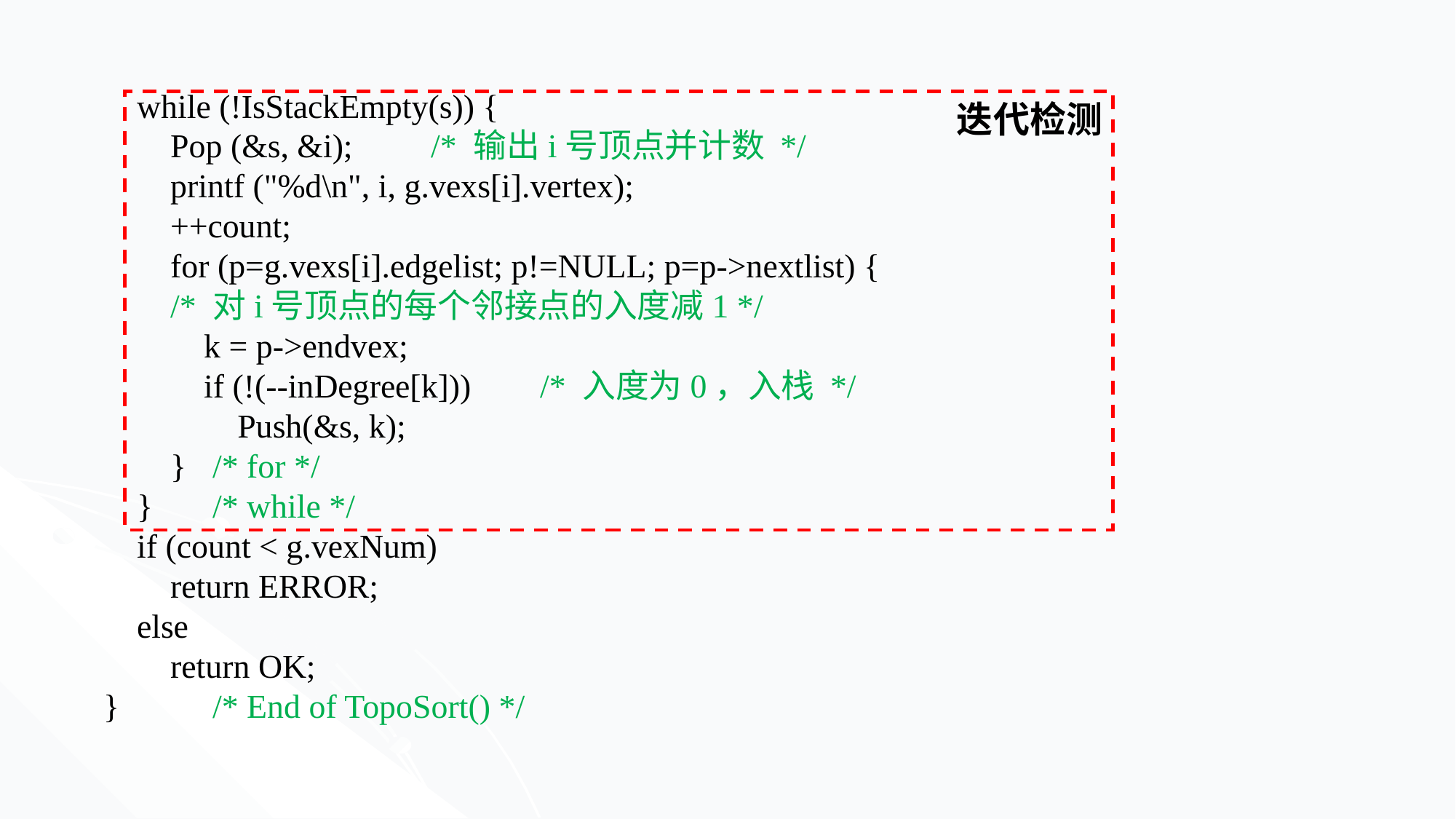

while (!IsStackEmpty(s)) {
        Pop (&s, &i);	/* 输出i号顶点并计数 */
        printf ("%d\n", i, g.vexs[i].vertex);
        ++count;
        for (p=g.vexs[i].edgelist; p!=NULL; p=p->nextlist) {
        /* 对i号顶点的每个邻接点的入度减1 */
            k = p->endvex;
            if (!(--inDegree[k]))	/* 入度为0，入栈 */
                Push(&s, k);
        }	/* for */
    }	/* while */
    if (count < g.vexNum)
        return ERROR;
    else
        return OK;
}	/* End of TopoSort() */
迭代检测